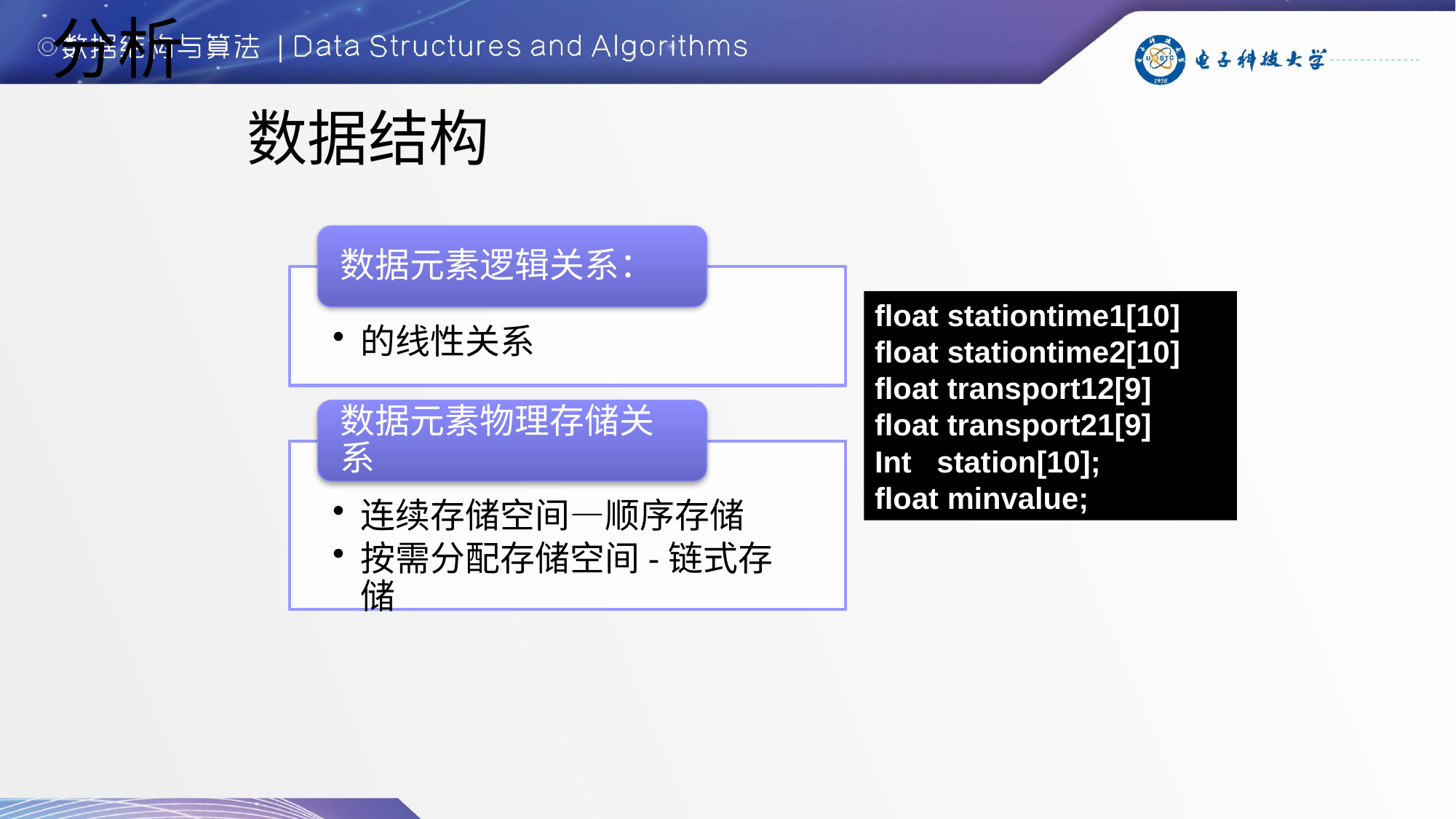

# 分析
数据结构
的线性关系
数据元素逻辑关系：
连续存储空间—顺序存储
按需分配存储空间-链式存储
数据元素物理存储关系
float stationtime1[10]
float stationtime2[10]
float transport12[9]
float transport21[9]
Int   station[10];
float minvalue;